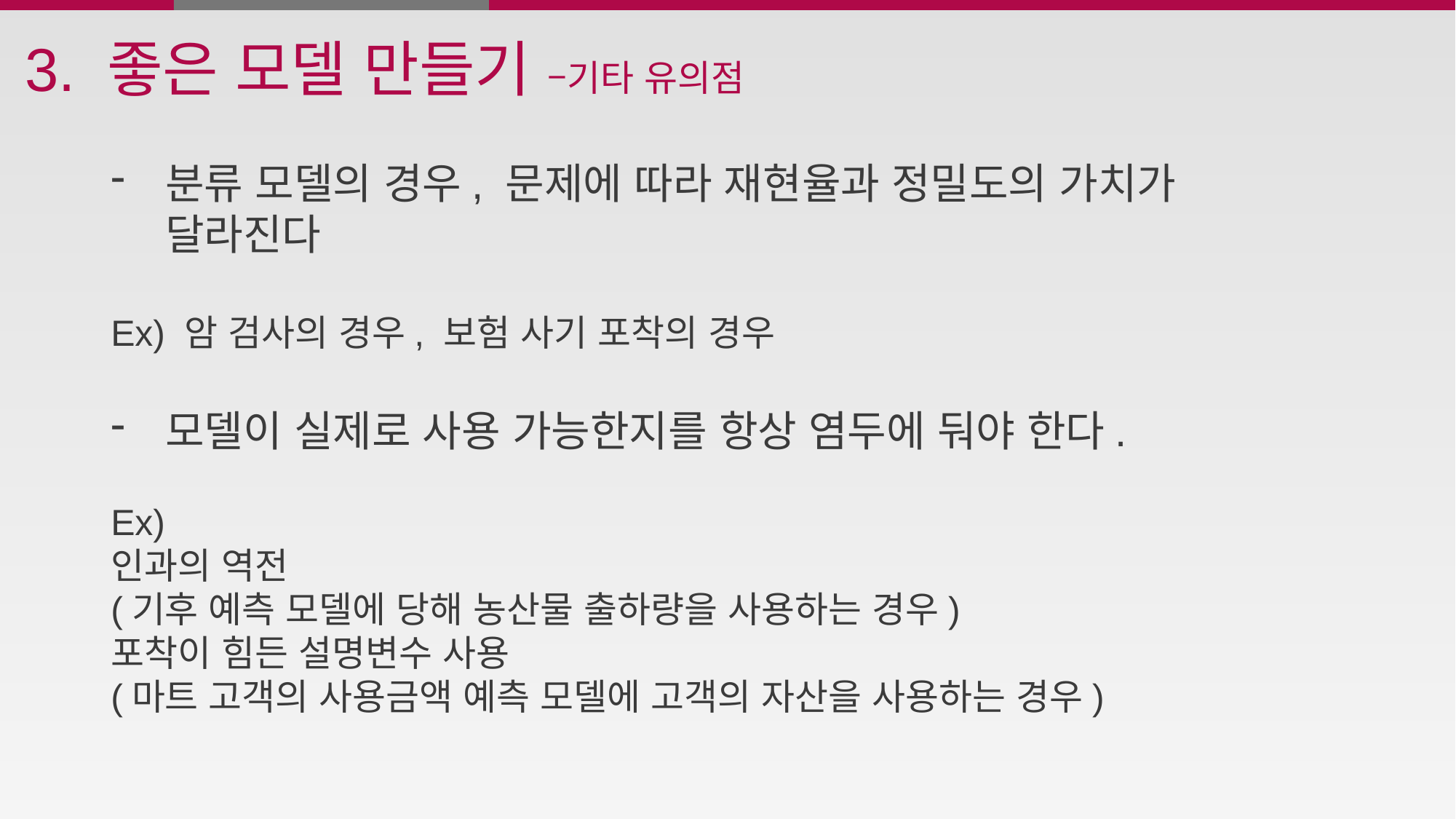

# 3. 좋은 모델 만들기 –기타 유의점
분류 모델의 경우, 문제에 따라 재현율과 정밀도의 가치가 달라진다

Ex) 암 검사의 경우, 보험 사기 포착의 경우

모델이 실제로 사용 가능한지를 항상 염두에 둬야 한다.

Ex)
인과의 역전
(기후 예측 모델에 당해 농산물 출하량을 사용하는 경우)
포착이 힘든 설명변수 사용
(마트 고객의 사용금액 예측 모델에 고객의 자산을 사용하는 경우)